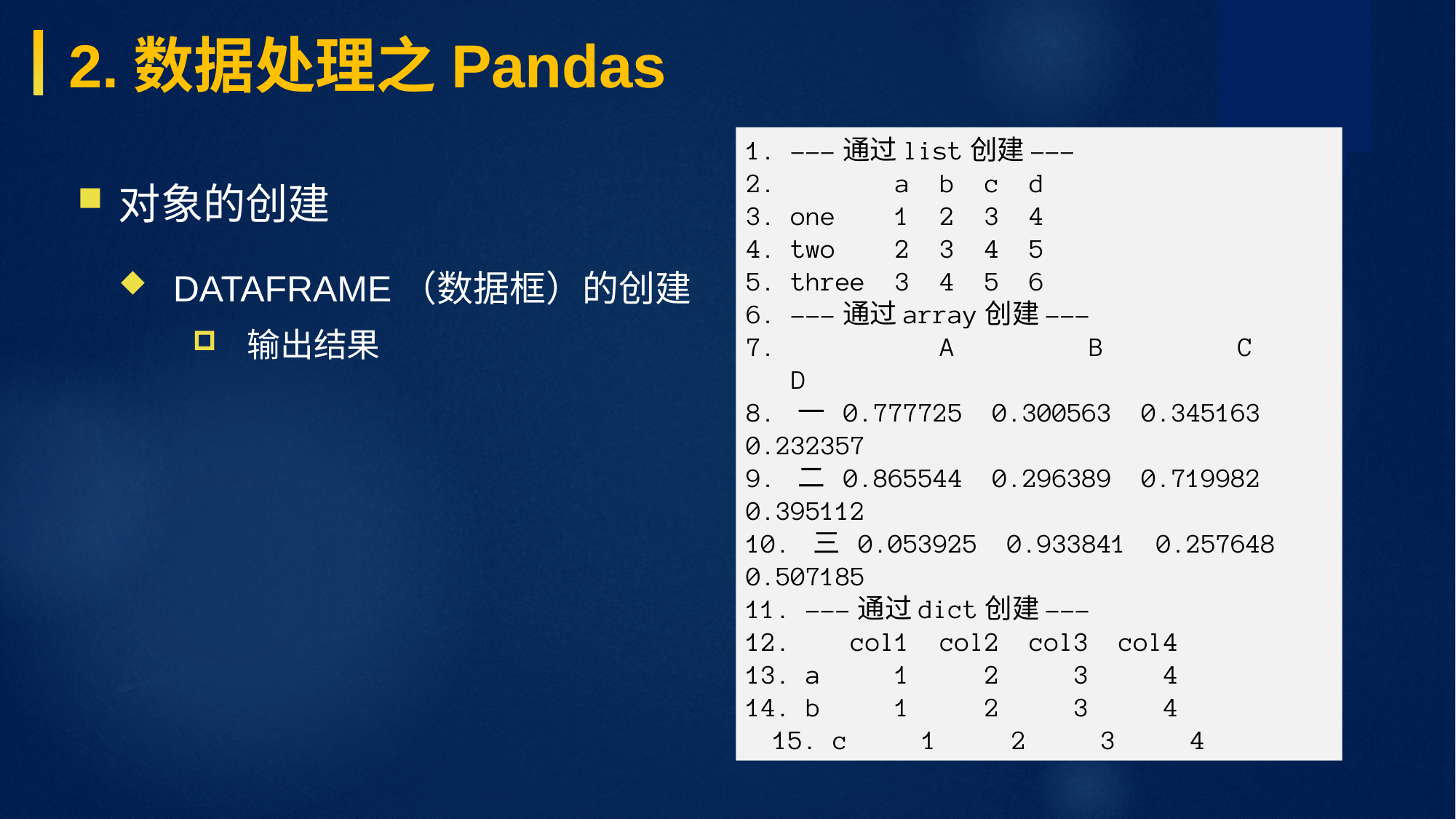

2.数据处理之Pandas
1. ---通过list创建---    2.        a  b  c  d    3. one    1  2  3  4    4. two    2  3  4  5    5. three  3  4  5  6    6. ---通过array创建---    7.           A         B         C         D    8. 一  0.777725  0.300563  0.345163  0.232357    9. 二  0.865544  0.296389  0.719982  0.395112    10. 三  0.053925  0.933841  0.257648  0.507185    11. ---通过dict创建---    12.    col1  col2  col3  col4    13. a     1     2     3     4    14. b     1     2     3     4    15. c     1     2     3     4
对象的创建
DataFrame（数据框）的创建
输出结果